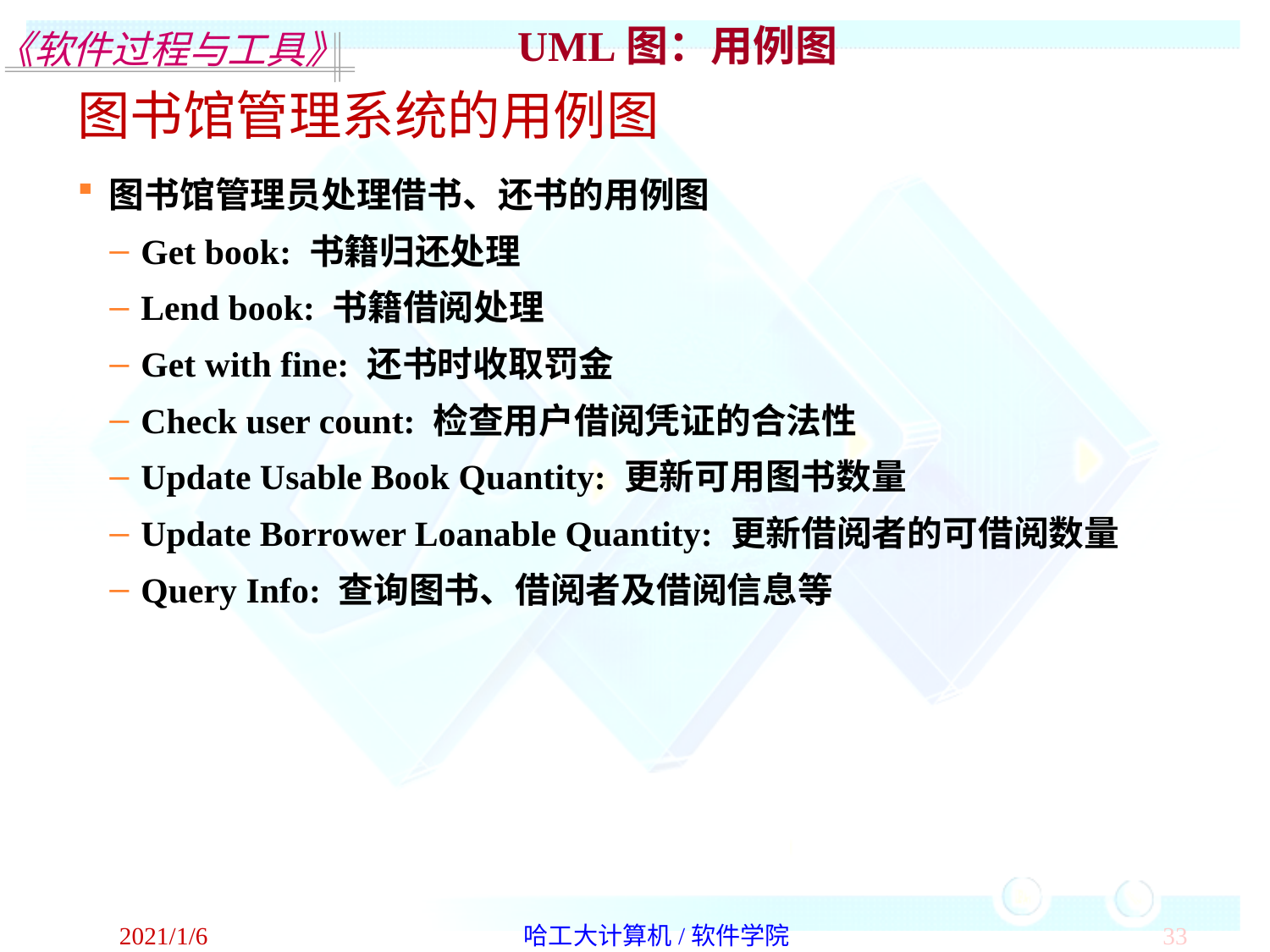

UML图：用例图
图书馆管理系统的用例图
图书馆管理员处理借书、还书的用例图
Get book: 书籍归还处理
Lend book: 书籍借阅处理
Get with fine: 还书时收取罚金
Check user count: 检查用户借阅凭证的合法性
Update Usable Book Quantity: 更新可用图书数量
Update Borrower Loanable Quantity: 更新借阅者的可借阅数量
Query Info: 查询图书、借阅者及借阅信息等